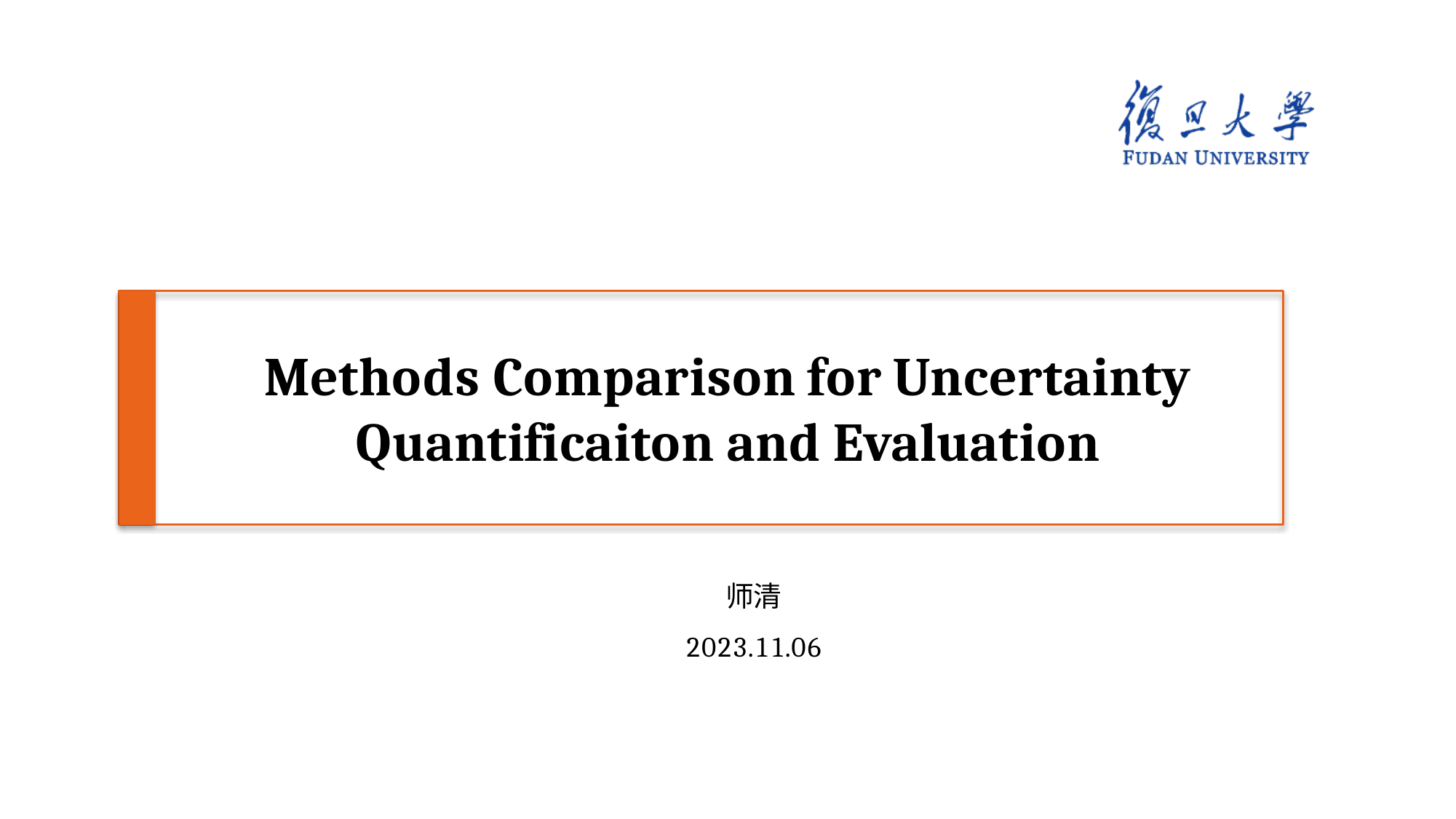

# Methods Comparison for Uncertainty Quantificaiton and Evaluation
师清
2023.11.06